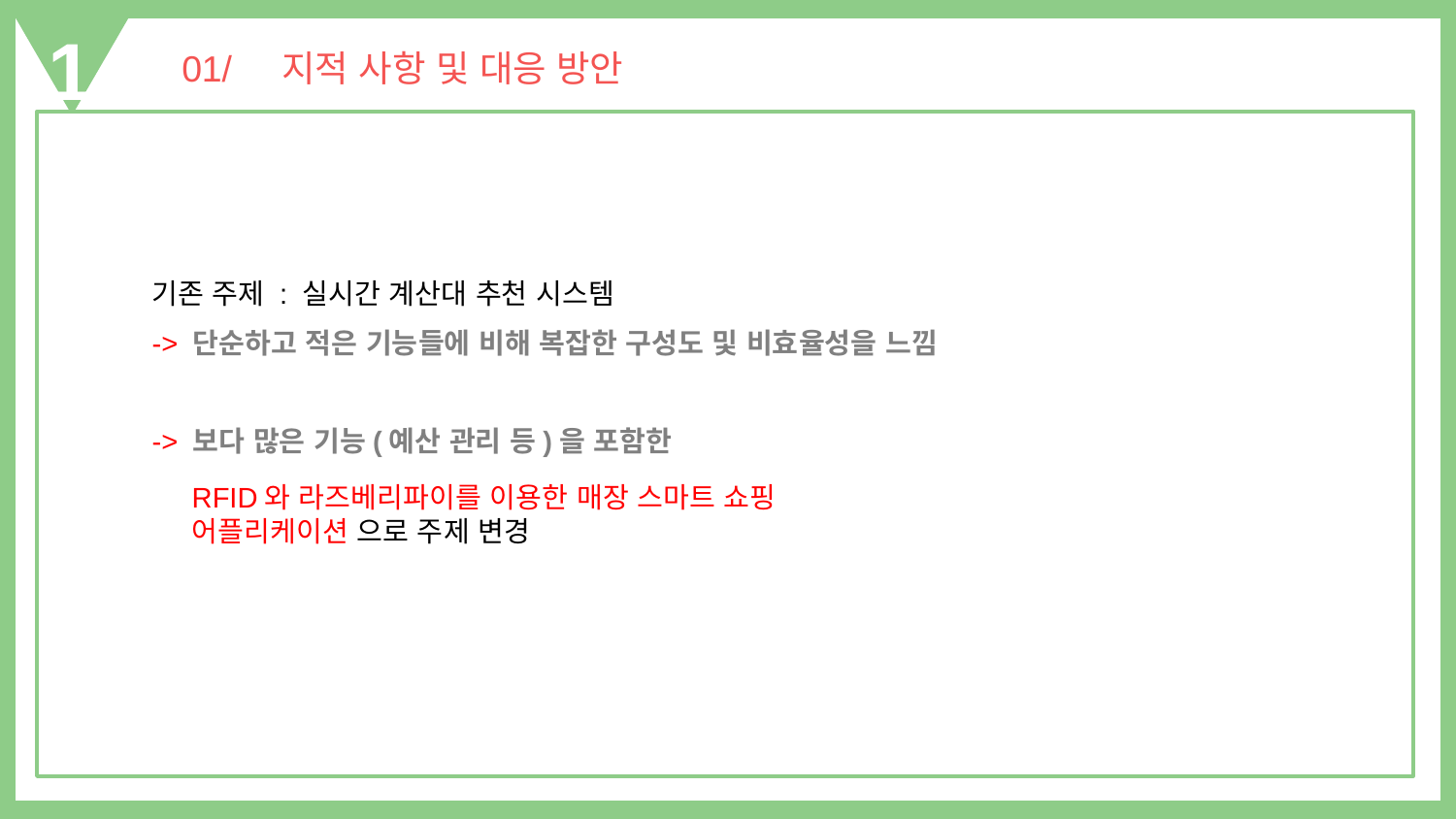

1
01/    지적 사항 및 대응 방안
기존 주제 : 실시간 계산대 추천 시스템
-> 단순하고 적은 기능들에 비해 복잡한 구성도 및 비효율성을 느낌
-> 보다 많은 기능(예산 관리 등)을 포함한
RFID와 라즈베리파이를 이용한 매장 스마트 쇼핑 어플리케이션 으로 주제 변경